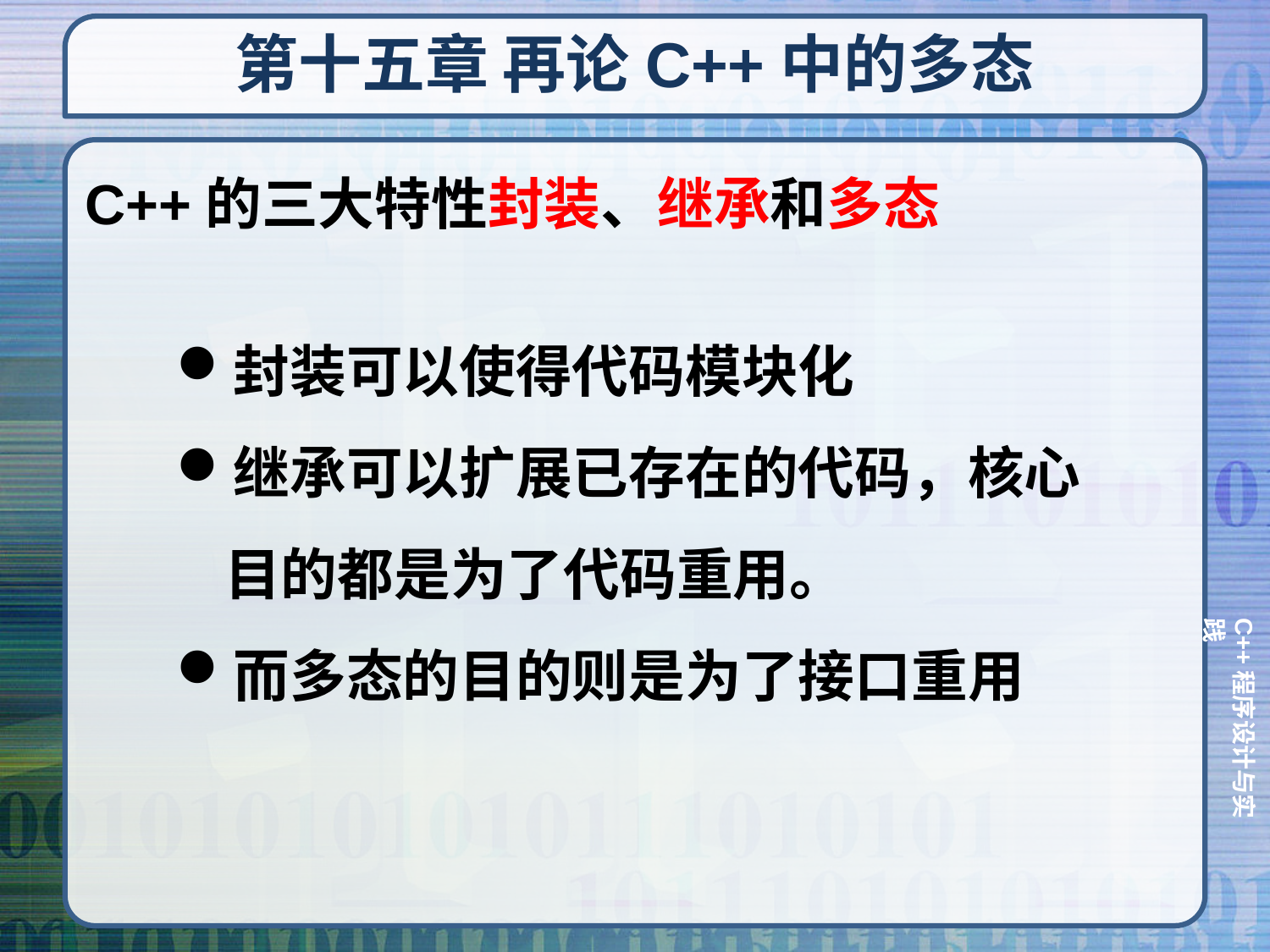

# 第十五章 再论C++中的多态
C++的三大特性封装、继承和多态
封装可以使得代码模块化
继承可以扩展已存在的代码，核心目的都是为了代码重用。
而多态的目的则是为了接口重用